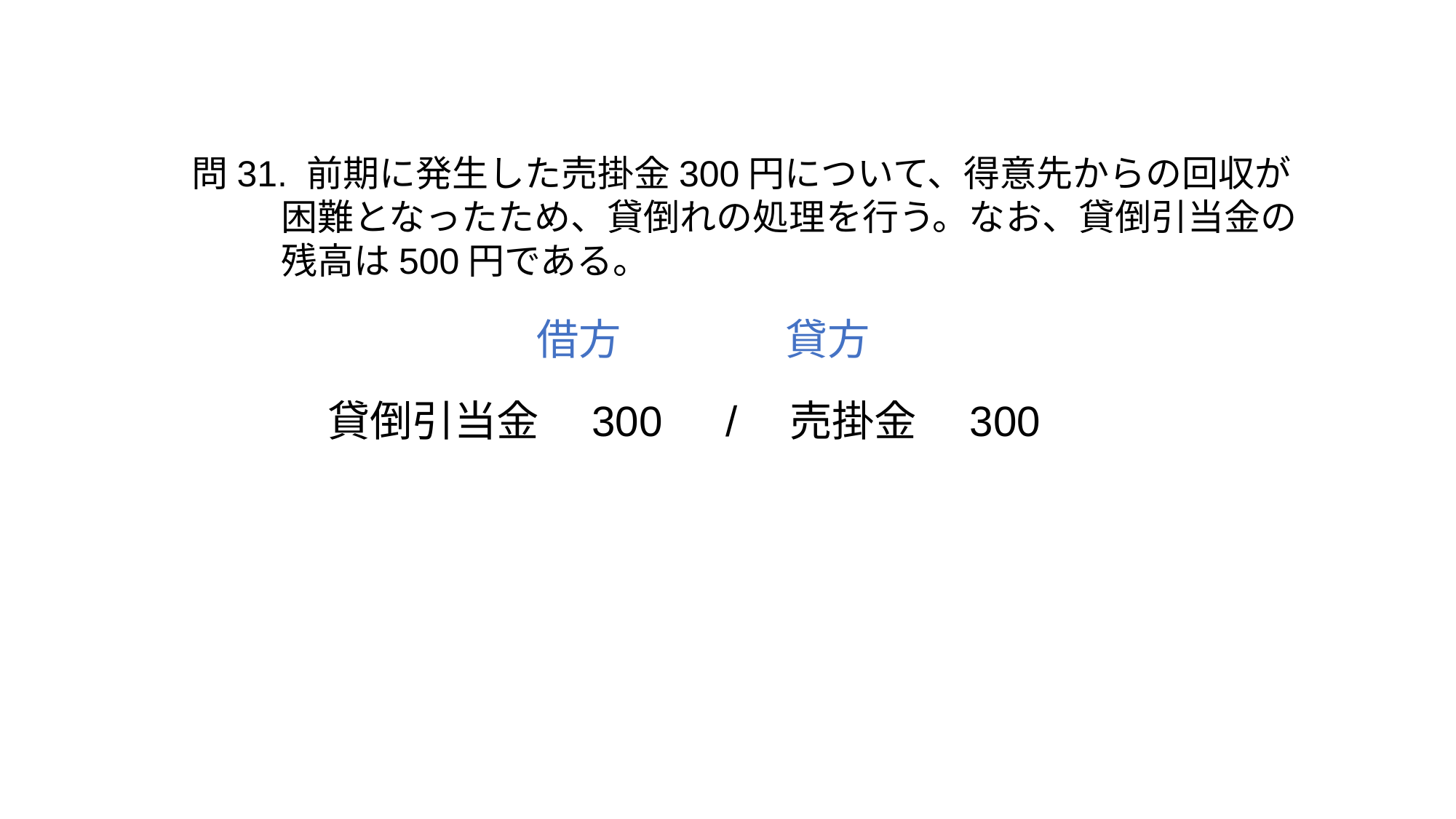

問31. 前期に発生した売掛金300円について、得意先からの回収が
　　  困難となったため、貸倒れの処理を行う。なお、貸倒引当金の
　　  残高は500円である。
借方
貸方
貸倒引当金　300　/　売掛金　300